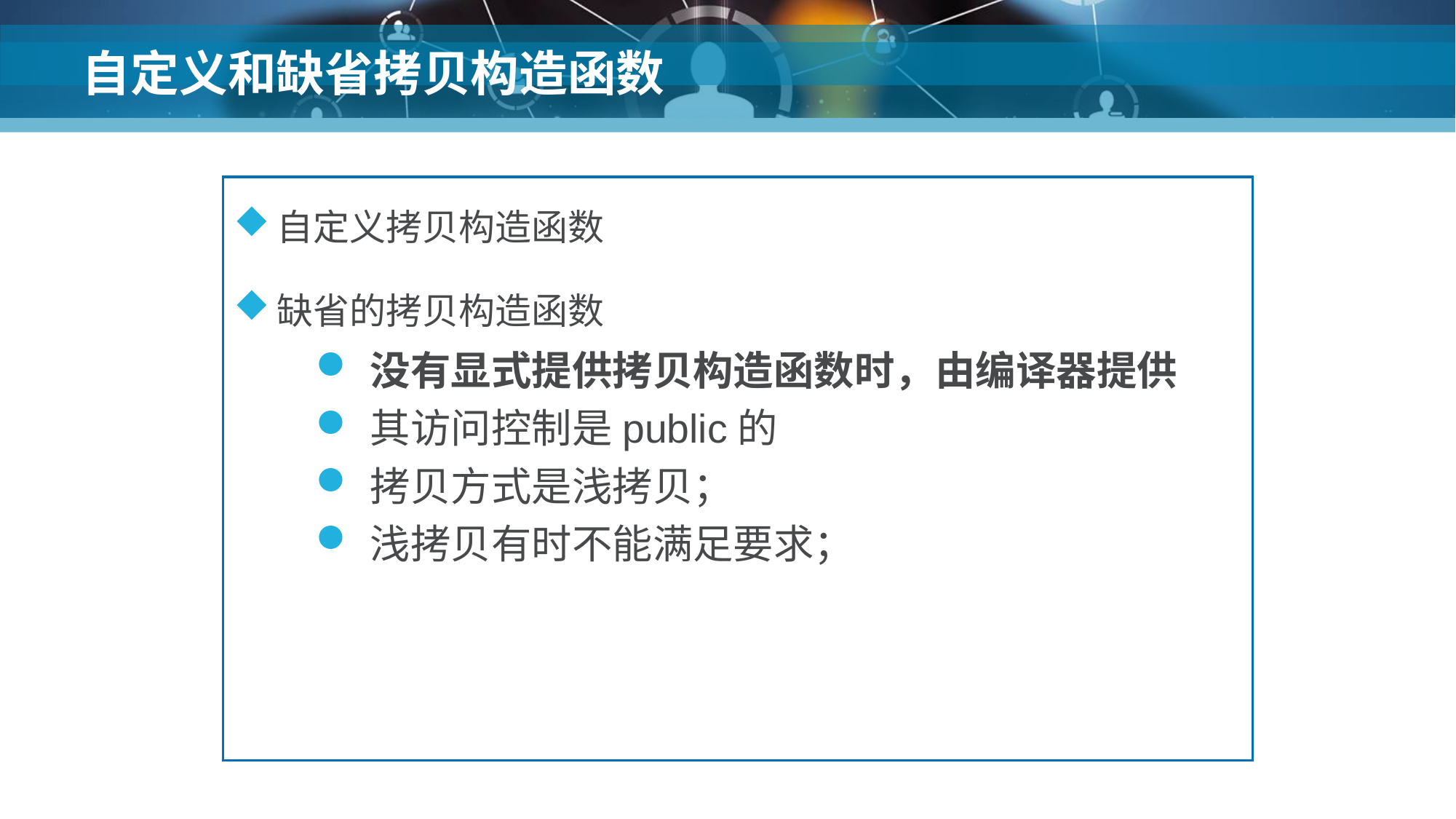

# 自定义和缺省拷贝构造函数
自定义拷贝构造函数
缺省的拷贝构造函数
没有显式提供拷贝构造函数时，由编译器提供
其访问控制是public的
拷贝方式是浅拷贝；
浅拷贝有时不能满足要求；